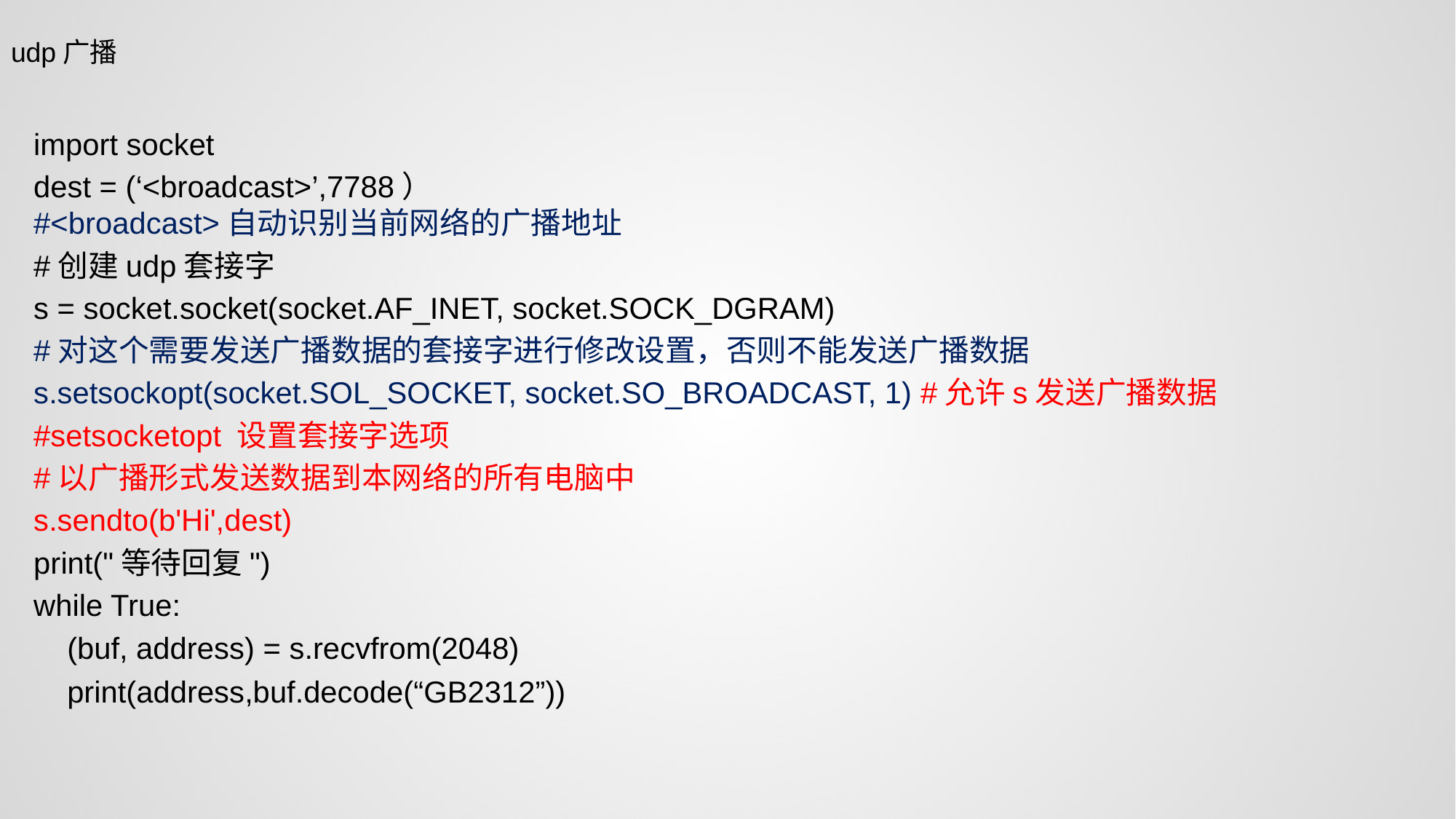

udp广播
import socket
dest = (‘<broadcast>’,7788）
#<broadcast>自动识别当前网络的广播地址
#创建udp套接字
s = socket.socket(socket.AF_INET, socket.SOCK_DGRAM)
#对这个需要发送广播数据的套接字进行修改设置，否则不能发送广播数据
s.setsockopt(socket.SOL_SOCKET, socket.SO_BROADCAST, 1) #允许s发送广播数据
#setsocketopt 设置套接字选项
#以广播形式发送数据到本网络的所有电脑中
s.sendto(b'Hi',dest)
print("等待回复")
while True:
    (buf, address) = s.recvfrom(2048)
    print(address,buf.decode(“GB2312”))